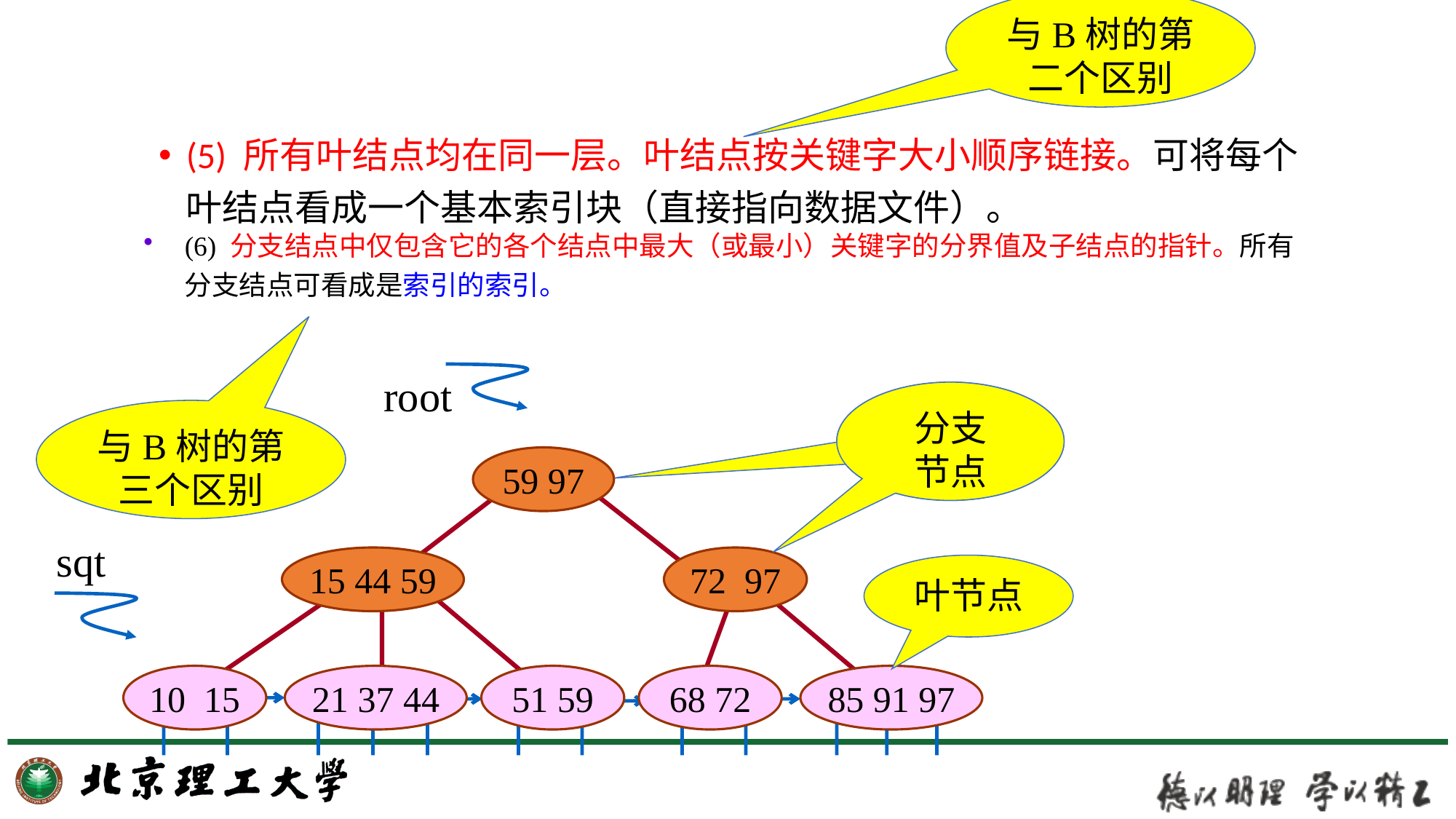

与B树的第二个区别
(5) 所有叶结点均在同一层。叶结点按关键字大小顺序链接。可将每个叶结点看成一个基本索引块（直接指向数据文件）。
(6) 分支结点中仅包含它的各个结点中最大（或最小）关键字的分界值及子结点的指针。所有分支结点可看成是索引的索引。
root

分支
节点
与B树的第三个区别
59 97

sqt

15 44 59
72  97
叶节点

10  15
21 37 44
51 59
68 72
85 91 97